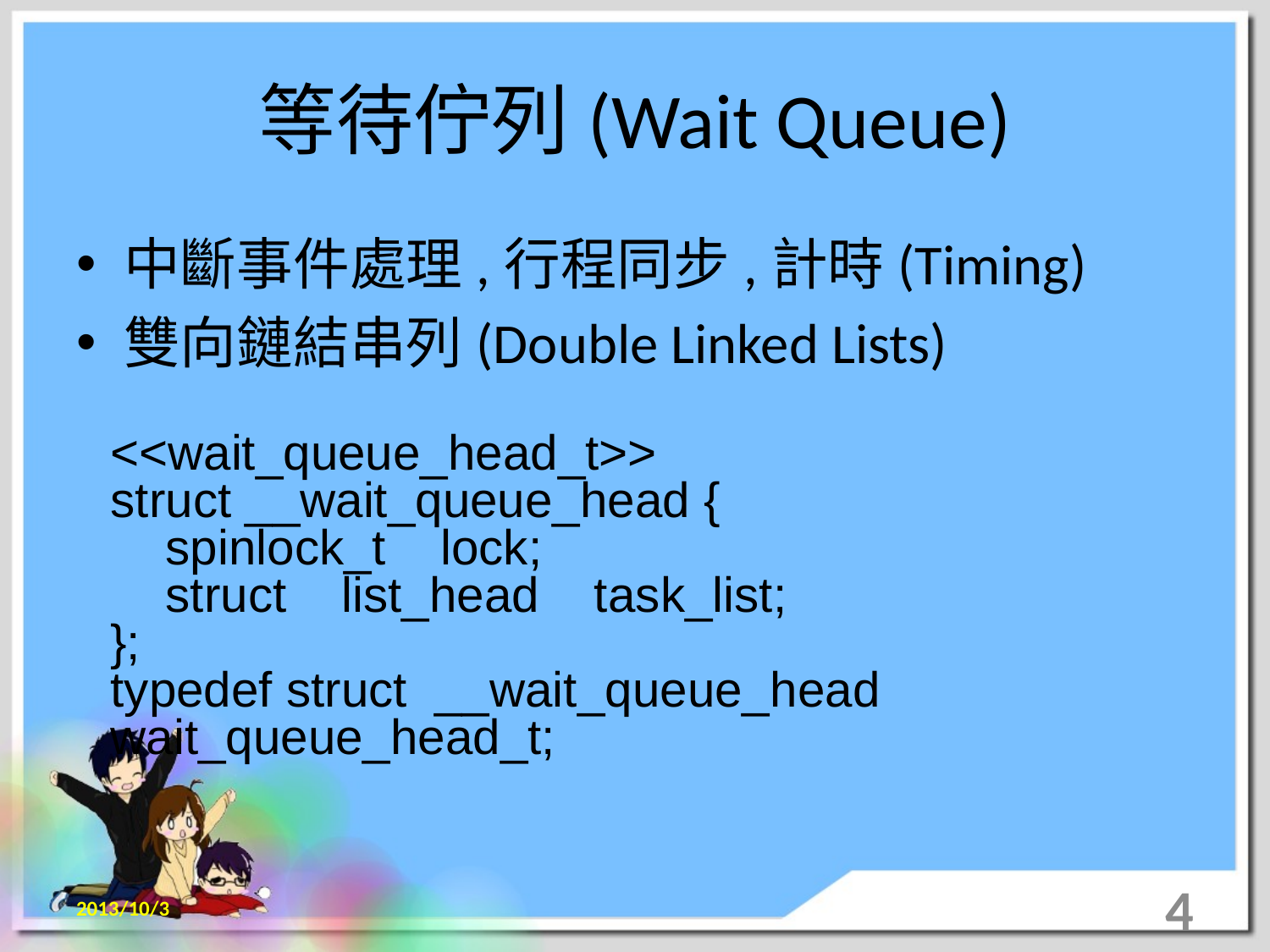

# 等待佇列(Wait Queue)
中斷事件處理,行程同步,計時(Timing)
雙向鏈結串列(Double Linked Lists)

<<wait_queue_head_t>>
struct __wait_queue_head {
    spinlock_t    lock;
    struct    list_head    task_list;
};
typedef struct  __wait_queue_head  wait_queue_head_t;
2013/10/3
4